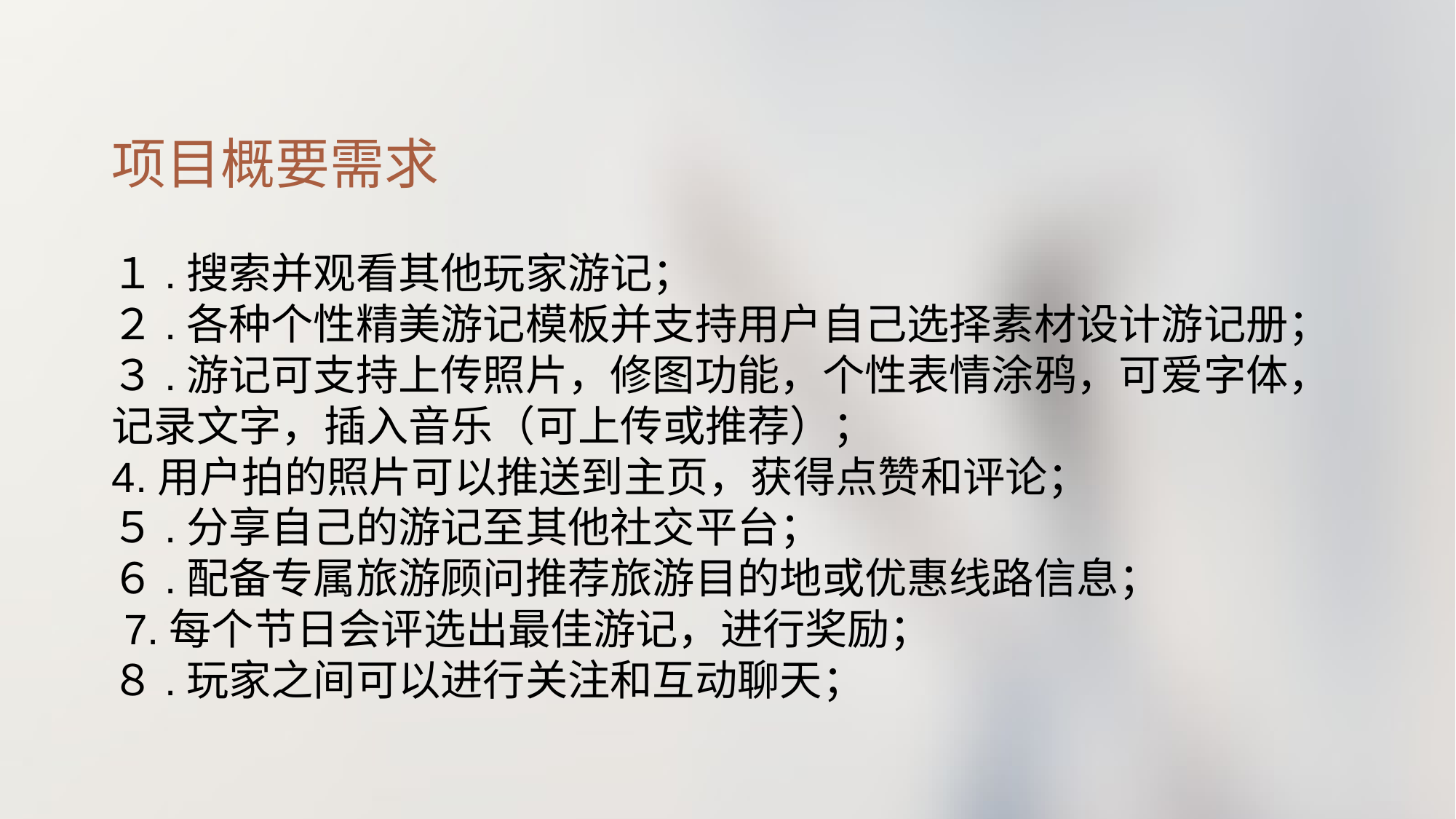

项目概要需求
１.搜索并观看其他玩家游记；
２.各种个性精美游记模板并支持用户自己选择素材设计游记册；
３.游记可支持上传照片，修图功能，个性表情涂鸦，可爱字体，记录文字，插入音乐（可上传或推荐）；
4.用户拍的照片可以推送到主页，获得点赞和评论；
５.分享自己的游记至其他社交平台；
６.配备专属旅游顾问推荐旅游目的地或优惠线路信息；
 7.每个节日会评选出最佳游记，进行奖励；
８.玩家之间可以进行关注和互动聊天；